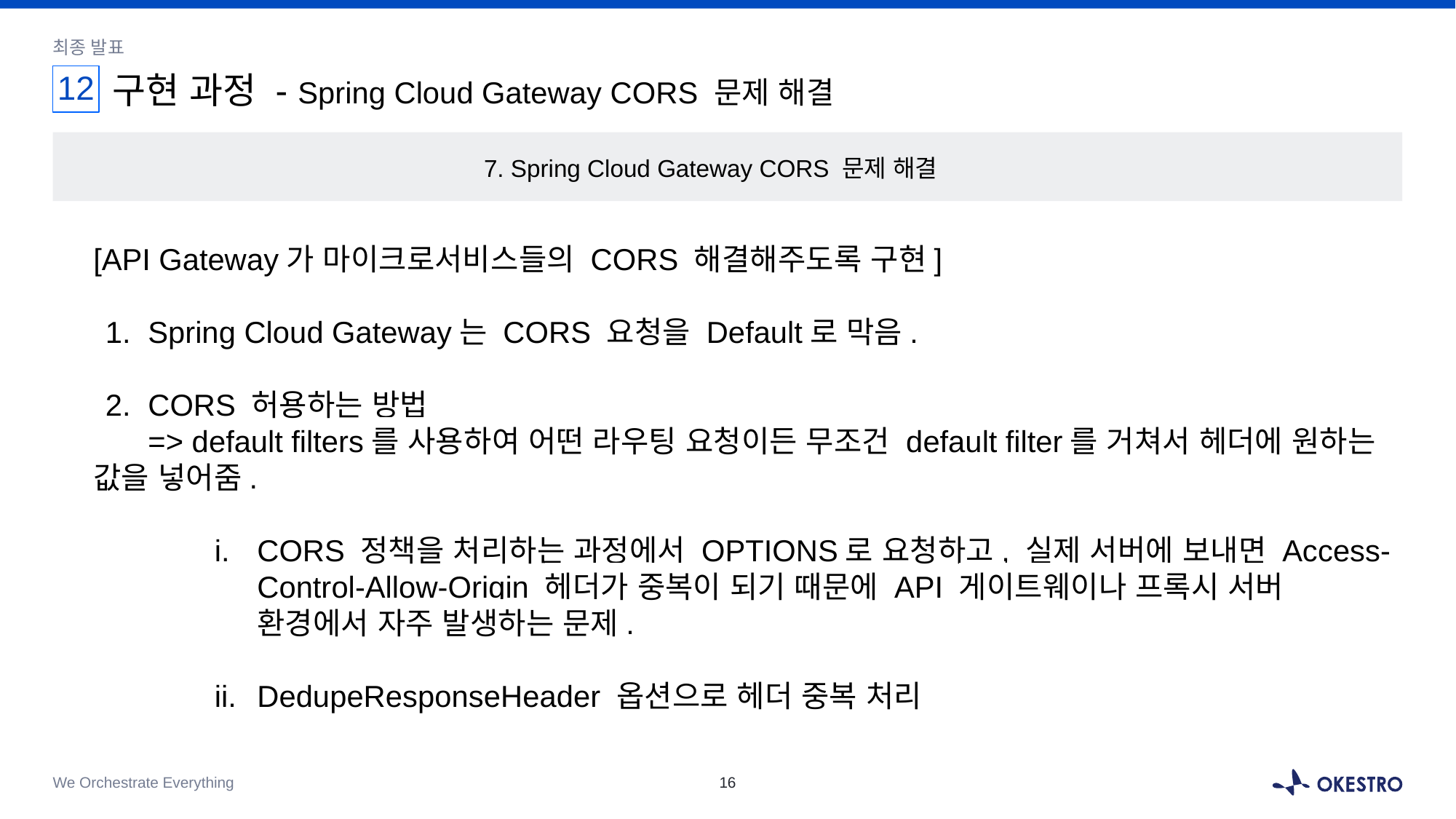

최종 발표
12
# 구현 과정 - Spring Cloud Gateway CORS 문제 해결
7. Spring Cloud Gateway CORS 문제 해결
[API Gateway가 마이크로서비스들의 CORS 해결해주도록 구현]
Spring Cloud Gateway는 CORS 요청을 Default로 막음.
CORS 허용하는 방법
=> default filters를 사용하여 어떤 라우팅 요청이든 무조건 default filter를 거쳐서 헤더에 원하는 값을 넣어줌.
CORS 정책을 처리하는 과정에서 OPTIONS로 요청하고, 실제 서버에 보내면 Access-Control-Allow-Origin 헤더가 중복이 되기 때문에 API 게이트웨이나 프록시 서버 환경에서 자주 발생하는 문제.
DedupeResponseHeader 옵션으로 헤더 중복 처리